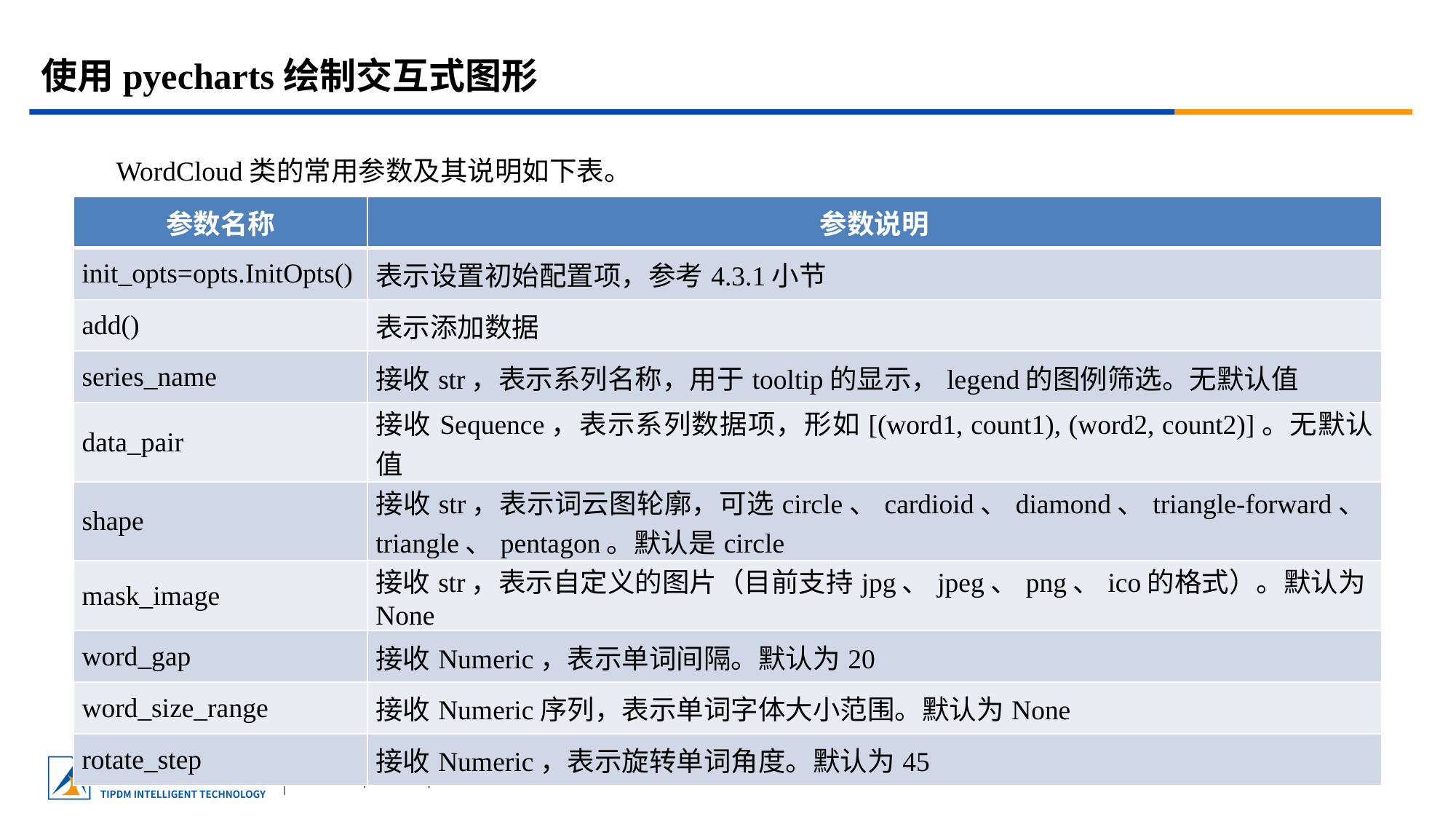

# 使用pyecharts绘制交互式图形
WordCloud类的常用参数及其说明如下表。

| 参数名称 | 参数说明 |
| --- | --- |
| init\_opts=opts.InitOpts() | 表示设置初始配置项，参考4.3.1小节 |
| add() | 表示添加数据 |
| series\_name | 接收str，表示系列名称，用于tooltip的显示，legend的图例筛选。无默认值 |
| data\_pair | 接收Sequence，表示系列数据项，形如[(word1, count1), (word2, count2)]。无默认值 |
| shape | 接收str，表示词云图轮廓，可选circle、cardioid、diamond、triangle-forward、triangle、pentagon。默认是circle |
| mask\_image | 接收str，表示自定义的图片（目前支持jpg、jpeg、png、ico的格式）。默认为None |
| word\_gap | 接收Numeric，表示单词间隔。默认为20 |
| word\_size\_range | 接收Numeric序列，表示单词字体大小范围。默认为None |
| rotate\_step | 接收Numeric，表示旋转单词角度。默认为45 |